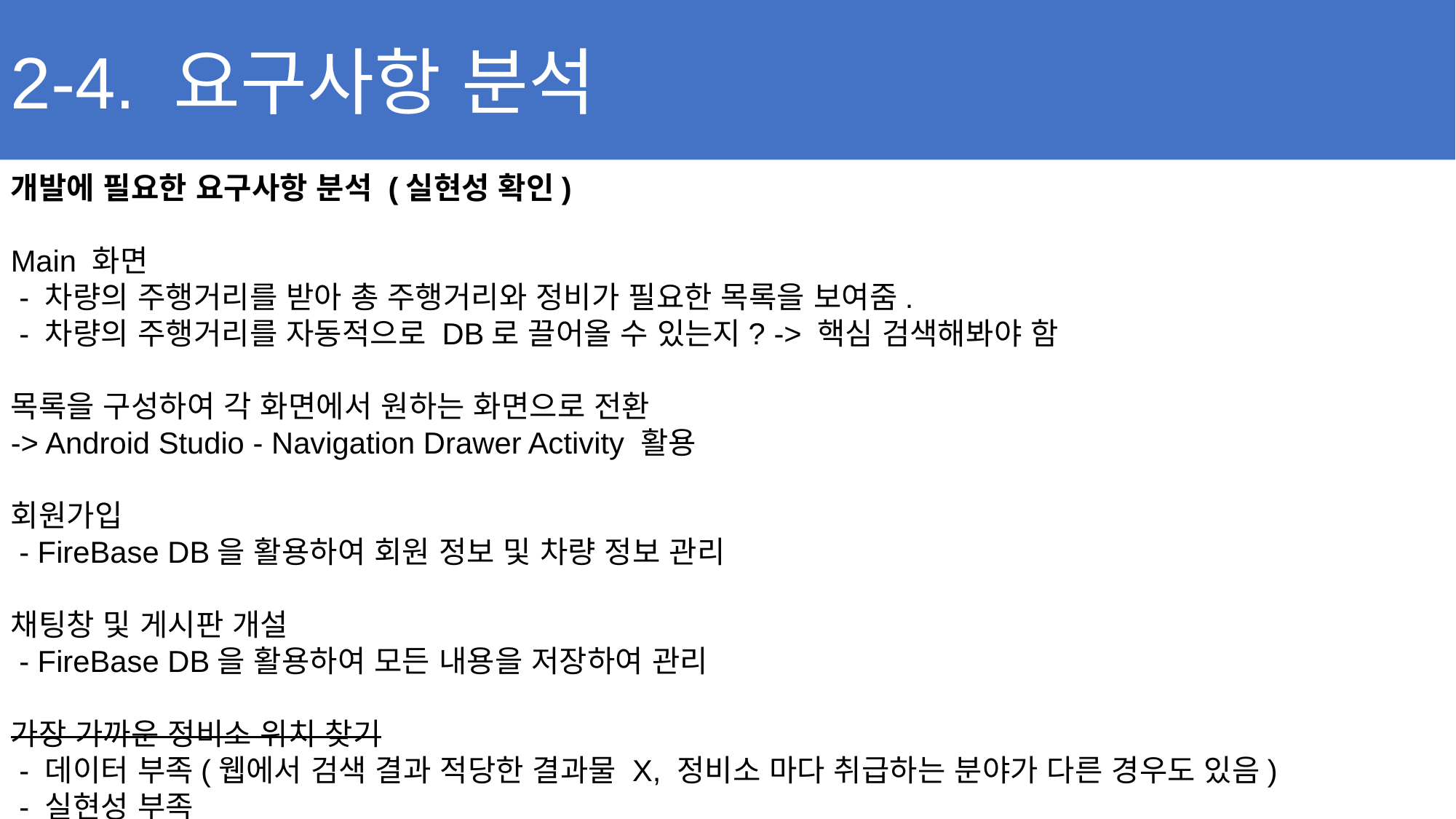

2-4. 요구사항 분석
개발에 필요한 요구사항 분석 (실현성 확인)

Main 화면
 - 차량의 주행거리를 받아 총 주행거리와 정비가 필요한 목록을 보여줌.
 - 차량의 주행거리를 자동적으로 DB로 끌어올 수 있는지? -> 핵심 검색해봐야 함

목록을 구성하여 각 화면에서 원하는 화면으로 전환
-> Android Studio - Navigation Drawer Activity 활용

회원가입
 - FireBase DB을 활용하여 회원 정보 및 차량 정보 관리

채팅창 및 게시판 개설
 - FireBase DB을 활용하여 모든 내용을 저장하여 관리

가장 가까운 정비소 위치 찾기
 - 데이터 부족(웹에서 검색 결과 적당한 결과물 X, 정비소 마다 취급하는 분야가 다른 경우도 있음)
 - 실현성 부족